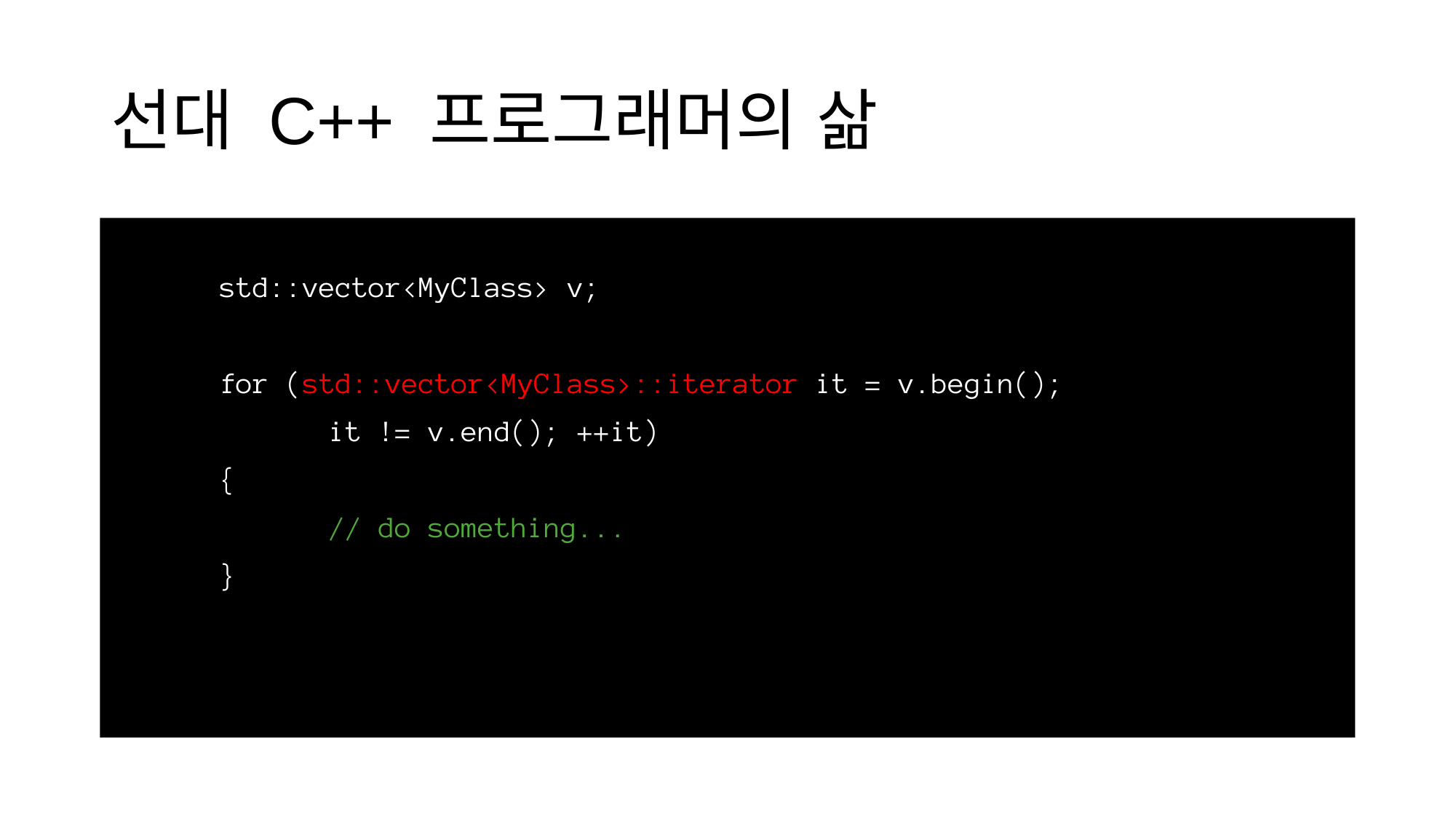

# 선대 C++ 프로그래머의 삶

	std::vector<MyClass> v;

	for (std::vector<MyClass>::iterator it = v.begin();
		it != v.end(); ++it)
	{
		// do something...
	}